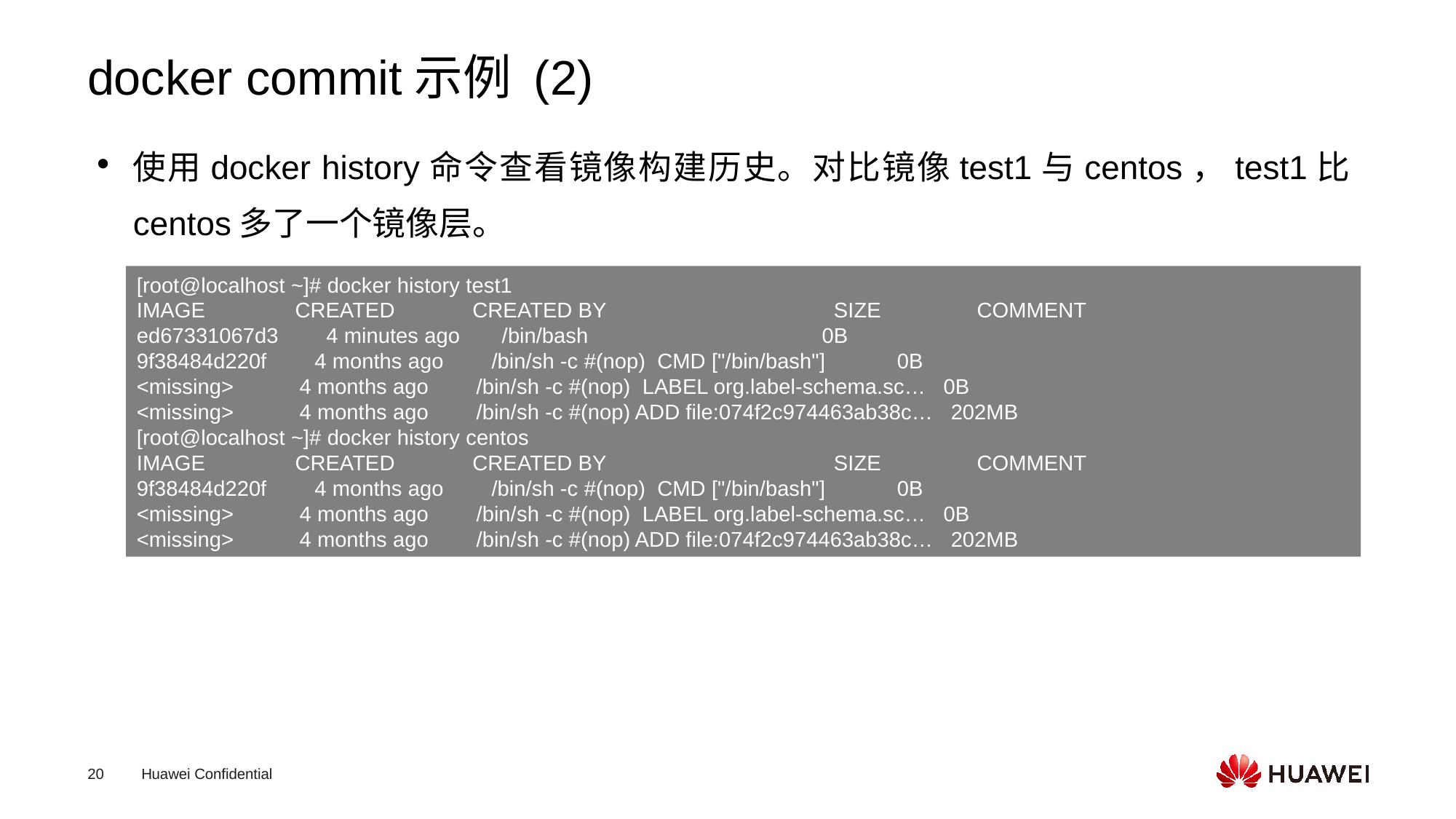

# docker commit示例 (2)
使用docker history命令查看镜像构建历史。对比镜像test1与centos，test1比centos多了一个镜像层。
[root@localhost ~]# docker history test1
IMAGE               CREATED             CREATED BY                                      SIZE                COMMENT
ed67331067d3        4 minutes ago       /bin/bash                                       0B
9f38484d220f        4 months ago        /bin/sh -c #(nop)  CMD ["/bin/bash"]            0B
<missing>           4 months ago        /bin/sh -c #(nop)  LABEL org.label-schema.sc…   0B
<missing>           4 months ago        /bin/sh -c #(nop) ADD file:074f2c974463ab38c…   202MB
[root@localhost ~]# docker history centos
IMAGE               CREATED             CREATED BY                                      SIZE                COMMENT
9f38484d220f        4 months ago        /bin/sh -c #(nop)  CMD ["/bin/bash"]            0B
<missing>           4 months ago        /bin/sh -c #(nop)  LABEL org.label-schema.sc…   0B
<missing>           4 months ago        /bin/sh -c #(nop) ADD file:074f2c974463ab38c…   202MB